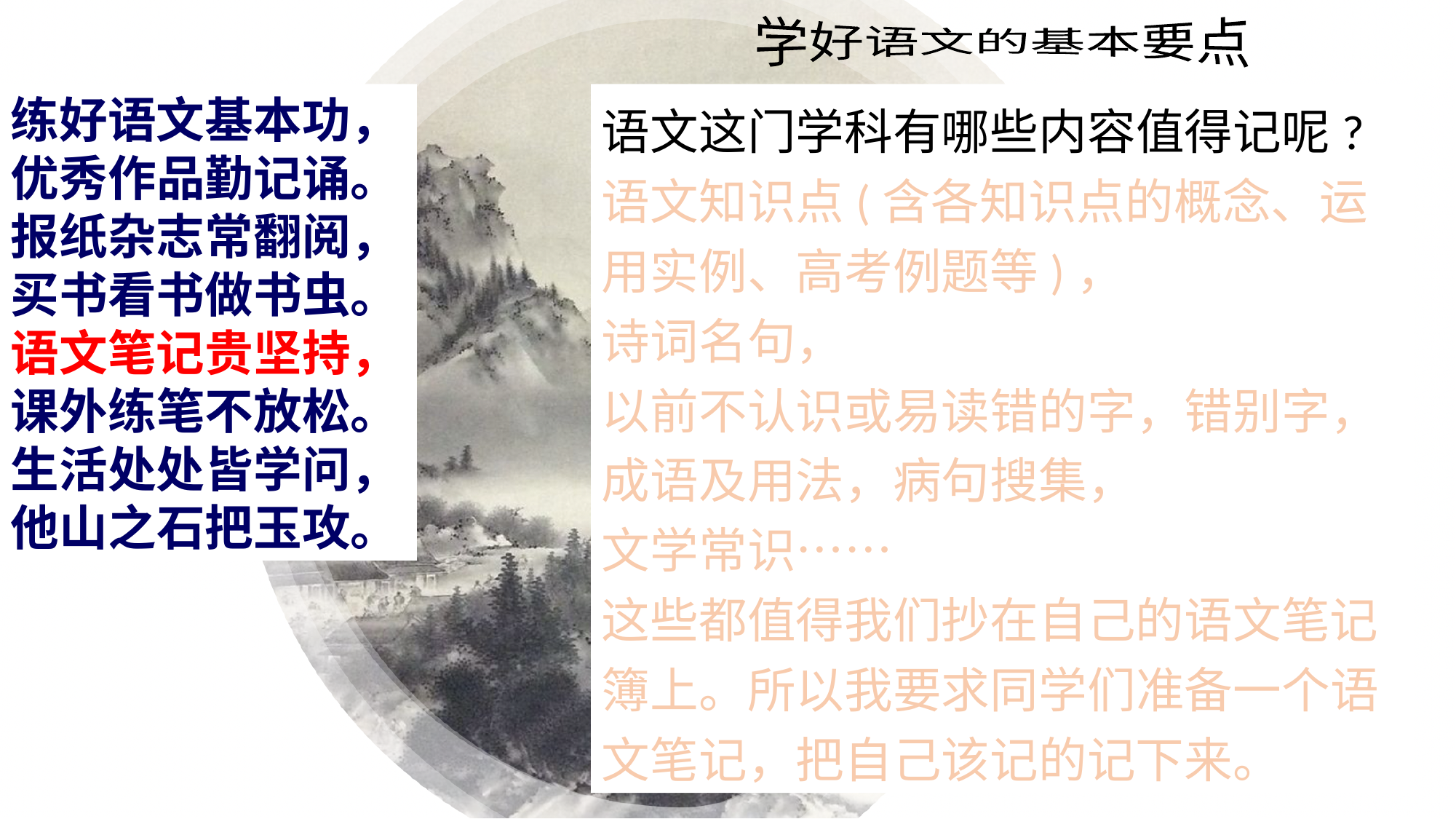

学好语文的基本要点
练好语文基本功，
优秀作品勤记诵。
报纸杂志常翻阅，
买书看书做书虫。
语文笔记贵坚持，
课外练笔不放松。
生活处处皆学问，
他山之石把玉攻。
语文这门学科有哪些内容值得记呢?
语文知识点(含各知识点的概念、运用实例、高考例题等)，
诗词名句，
以前不认识或易读错的字，错别字，成语及用法，病句搜集，
文学常识……
这些都值得我们抄在自己的语文笔记簿上。所以我要求同学们准备一个语文笔记，把自己该记的记下来。